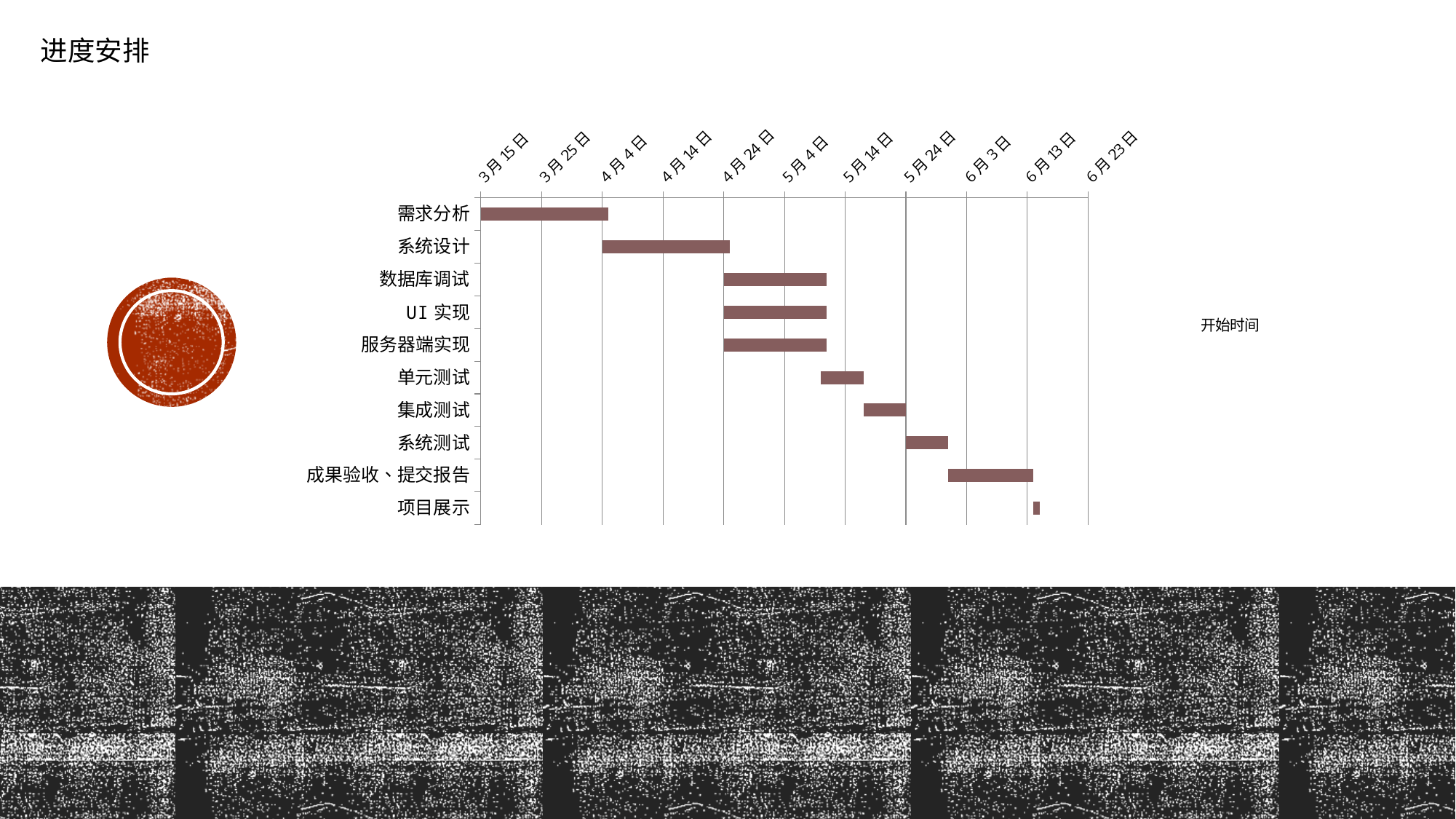

进度安排

### Chart

| Category | 开始时间 | 持续时间 |
|---|---|---|
| 需求分析 | 42809.0 | 21.0 |
| 系统设计 | 42829.0 | 21.0 |
| 数据库调试 | 42849.0 | 17.0 |
| UI实现 | 42849.0 | 17.0 |
| 服务器端实现 | 42849.0 | 17.0 |
| 单元测试 | 42865.0 | 7.0 |
| 集成测试 | 42872.0 | 7.0 |
| 系统测试 | 42879.0 | 7.0 |
| 成果验收、提交报告 | 42886.0 | 14.0 |
| 项目展示 | 42900.0 | 1.0 |